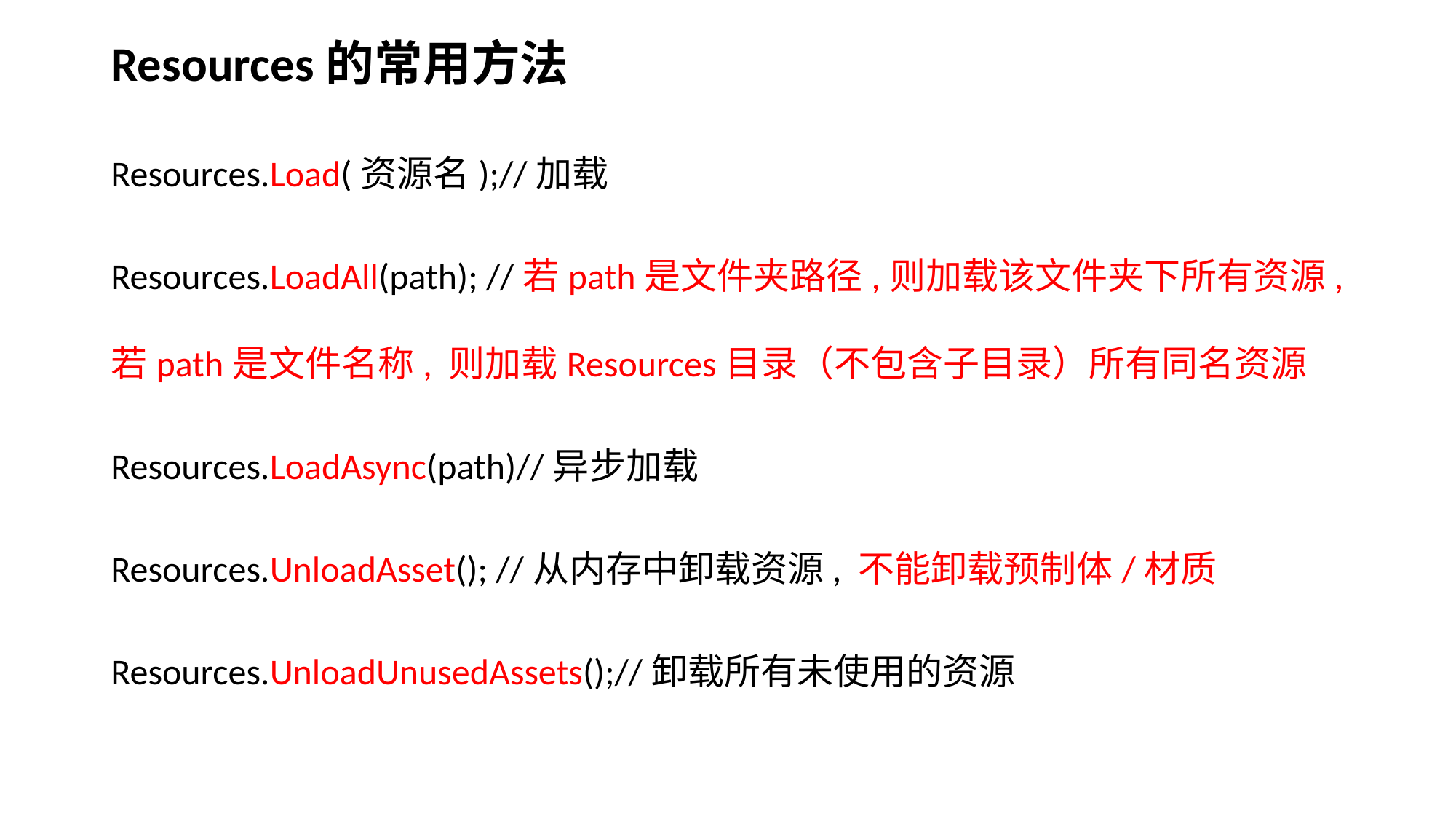

Resources的常用方法
Resources.Load(资源名);//加载
Resources.LoadAll(path); //若path是文件夹路径,则加载该文件夹下所有资源,若path是文件名称, 则加载Resources目录（不包含子目录）所有同名资源
Resources.LoadAsync(path)//异步加载
Resources.UnloadAsset(); //从内存中卸载资源, 不能卸载预制体/材质
Resources.UnloadUnusedAssets();//卸载所有未使用的资源